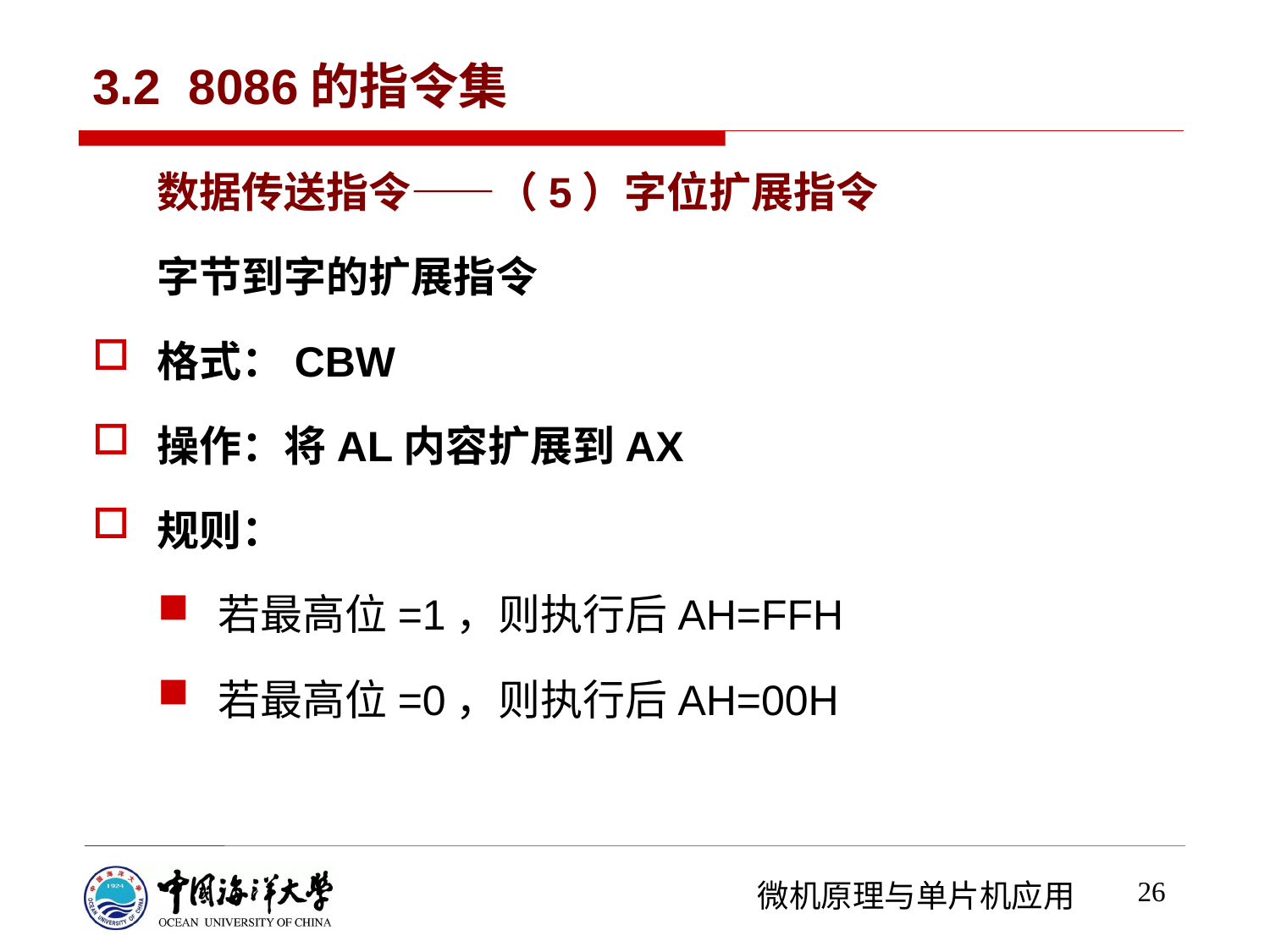

# 3.2  8086的指令集
数据传送指令——（5）字位扩展指令
字节到字的扩展指令
格式：CBW
操作：将AL内容扩展到AX
规则：
若最高位=1，则执行后AH=FFH
若最高位=0，则执行后AH=00H
26